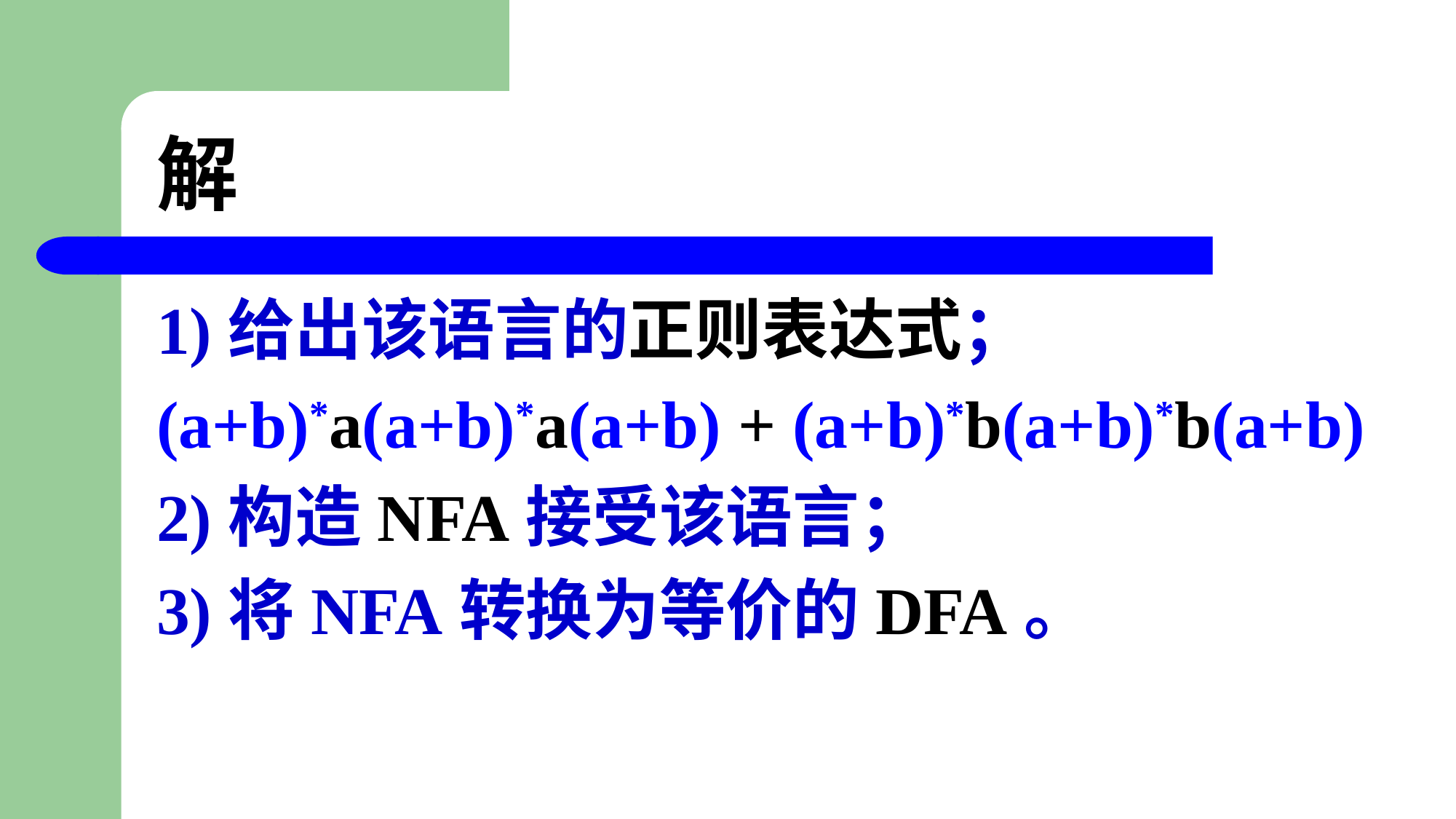

# 解
1)给出该语言的正则表达式；
(a+b)*a(a+b)*a(a+b) + (a+b)*b(a+b)*b(a+b)
2)构造NFA接受该语言；
3)将NFA转换为等价的DFA。